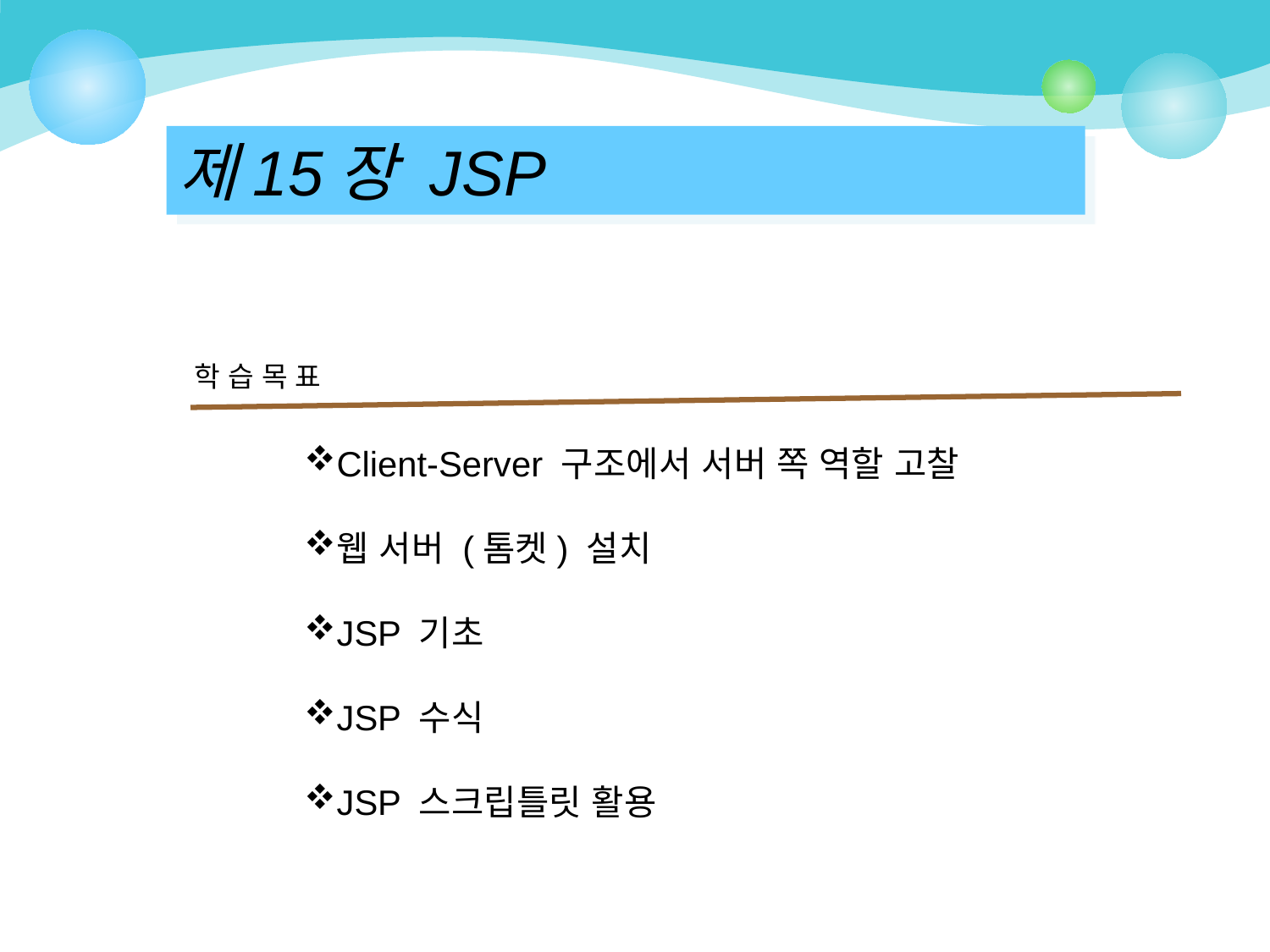

제15장 JSP
학 습 목 표
Client-Server 구조에서 서버 쪽 역할 고찰

웹 서버 (톰켓) 설치

JSP 기초

JSP 수식

JSP 스크립틀릿 활용